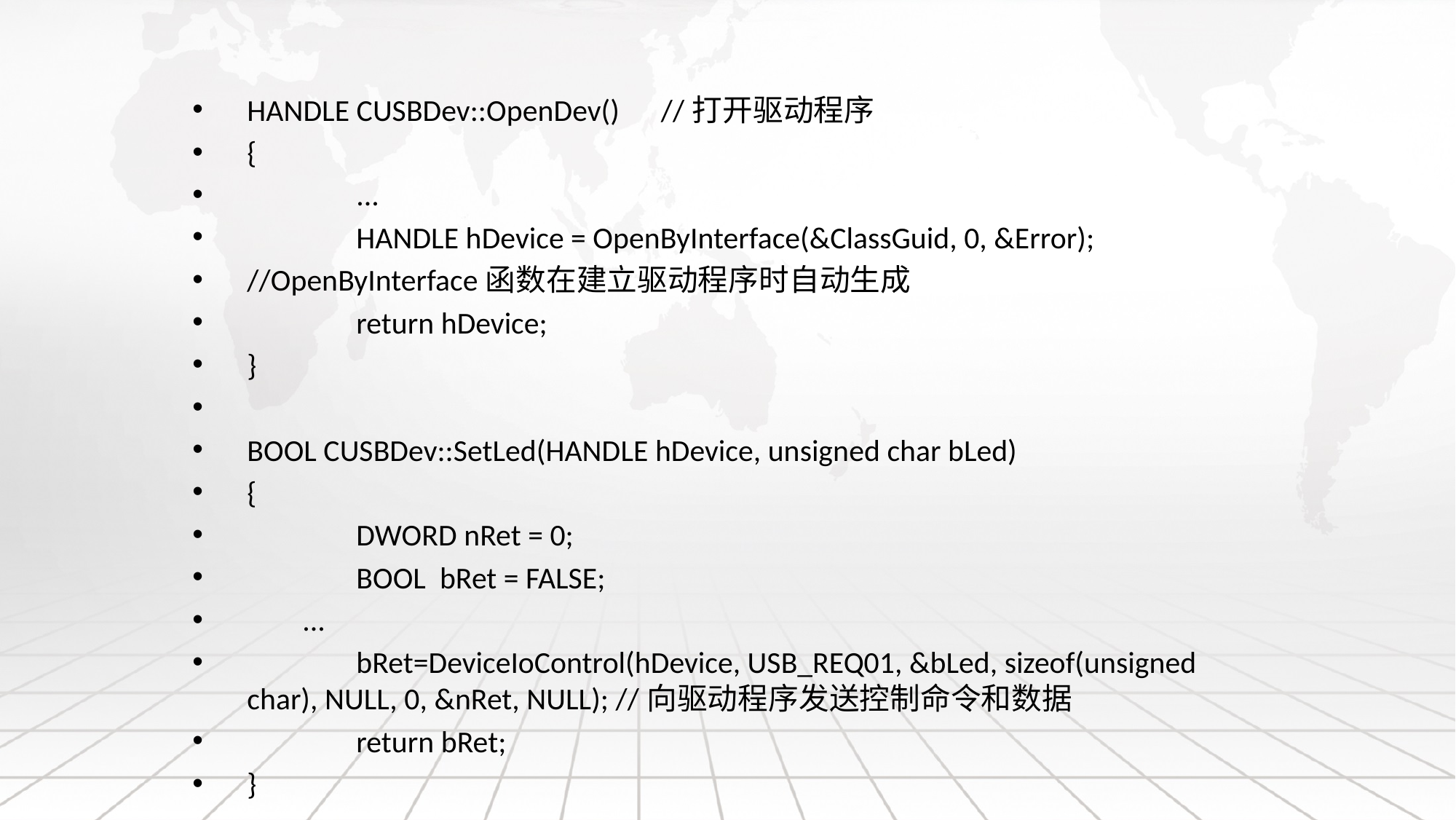

HANDLE CUSBDev::OpenDev()      //打开驱动程序
{
	...
	HANDLE hDevice = OpenByInterface(&ClassGuid, 0, &Error);
//OpenByInterface函数在建立驱动程序时自动生成
	return hDevice;
}

BOOL CUSBDev::SetLed(HANDLE hDevice, unsigned char bLed)
{
	DWORD nRet = 0;
	BOOL  bRet = FALSE;
        ...
	bRet=DeviceIoControl(hDevice, USB_REQ01, &bLed, sizeof(unsigned char), NULL, 0, &nRet, NULL); //向驱动程序发送控制命令和数据
	return bRet;
}